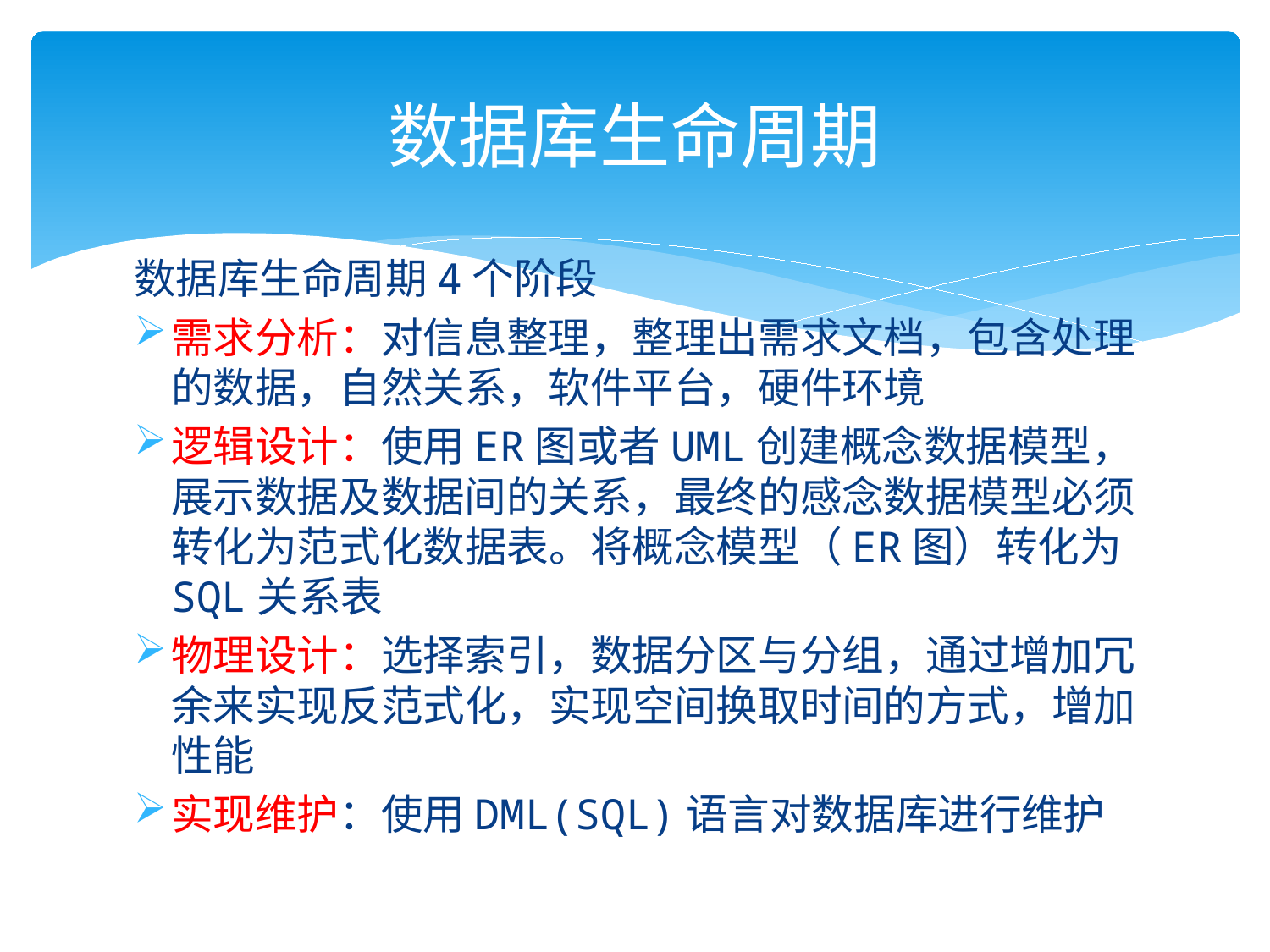

# 数据库生命周期
数据库生命周期4个阶段
需求分析：对信息整理，整理出需求文档，包含处理的数据，自然关系，软件平台，硬件环境
逻辑设计：使用ER图或者UML创建概念数据模型，展示数据及数据间的关系，最终的感念数据模型必须转化为范式化数据表。将概念模型（ER图）转化为SQL关系表
物理设计：选择索引，数据分区与分组，通过增加冗余来实现反范式化，实现空间换取时间的方式，增加性能
实现维护：使用DML(SQL)语言对数据库进行维护